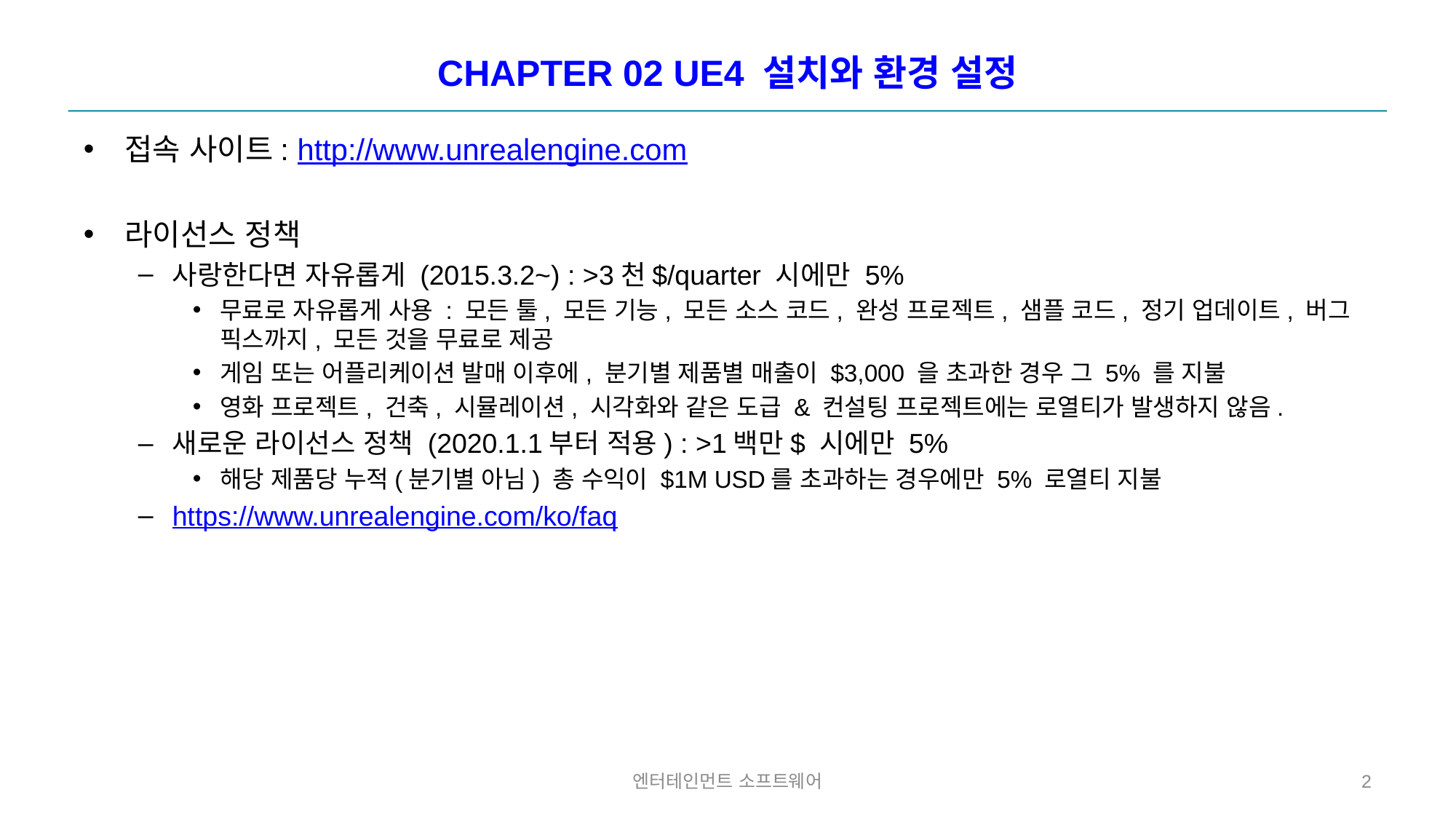

# CHAPTER 02 UE4 설치와 환경 설정
접속 사이트: http://www.unrealengine.com

라이선스 정책
사랑한다면 자유롭게 (2015.3.2~) : >3천$/quarter 시에만 5%
무료로 자유롭게 사용 : 모든 툴, 모든 기능, 모든 소스 코드, 완성 프로젝트, 샘플 코드, 정기 업데이트, 버그 픽스까지, 모든 것을 무료로 제공
게임 또는 어플리케이션 발매 이후에, 분기별 제품별 매출이 $3,000 을 초과한 경우 그 5% 를 지불
영화 프로젝트, 건축, 시뮬레이션, 시각화와 같은 도급 & 컨설팅 프로젝트에는 로열티가 발생하지 않음.
새로운 라이선스 정책 (2020.1.1부터 적용) : >1백만$ 시에만 5%
해당 제품당 누적(분기별 아님) 총 수익이 $1M USD를 초과하는 경우에만 5% 로열티 지불
https://www.unrealengine.com/ko/faq

엔터테인먼트 소프트웨어
2